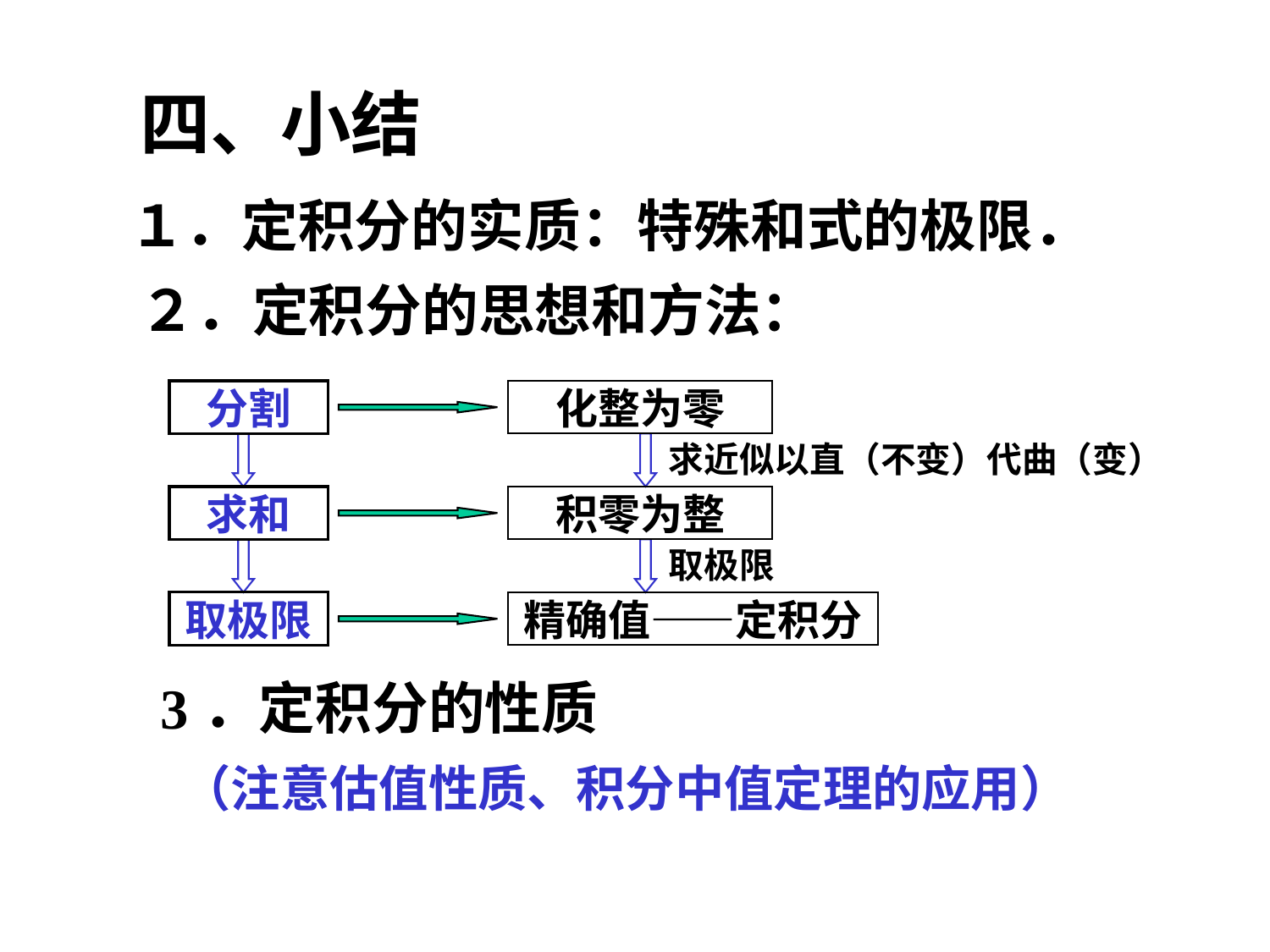

# 四、小结
１．定积分的实质：特殊和式的极限．
２．定积分的思想和方法：
分割
化整为零

求近似以直（不变）代曲（变）

求和
积零为整

取极限

取极限
精确值——定积分

3．定积分的性质
（注意估值性质、积分中值定理的应用）